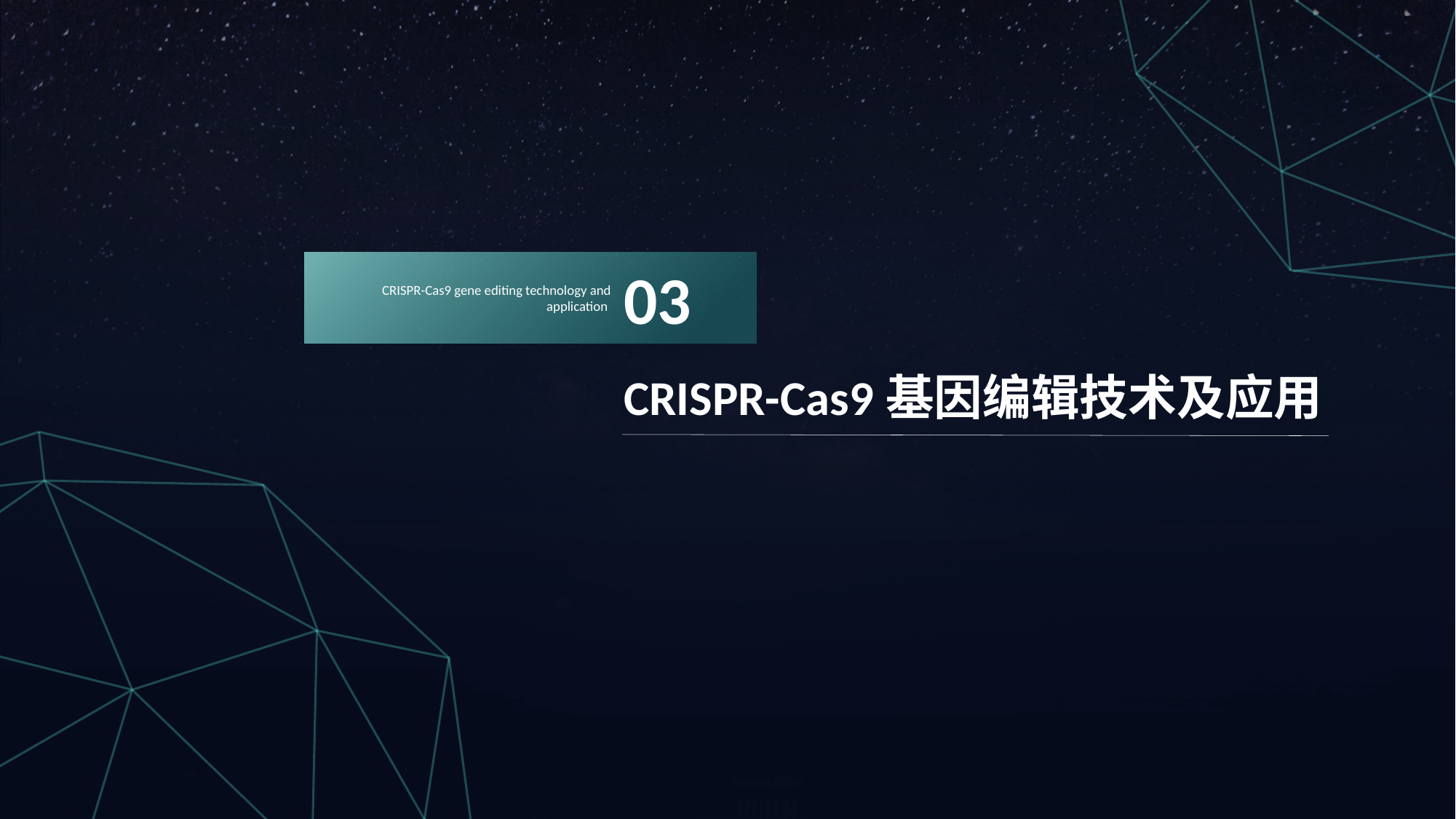

03

CRISPR-Cas9 gene editing technology and application
CRISPR-Cas9基因编辑技术及应用